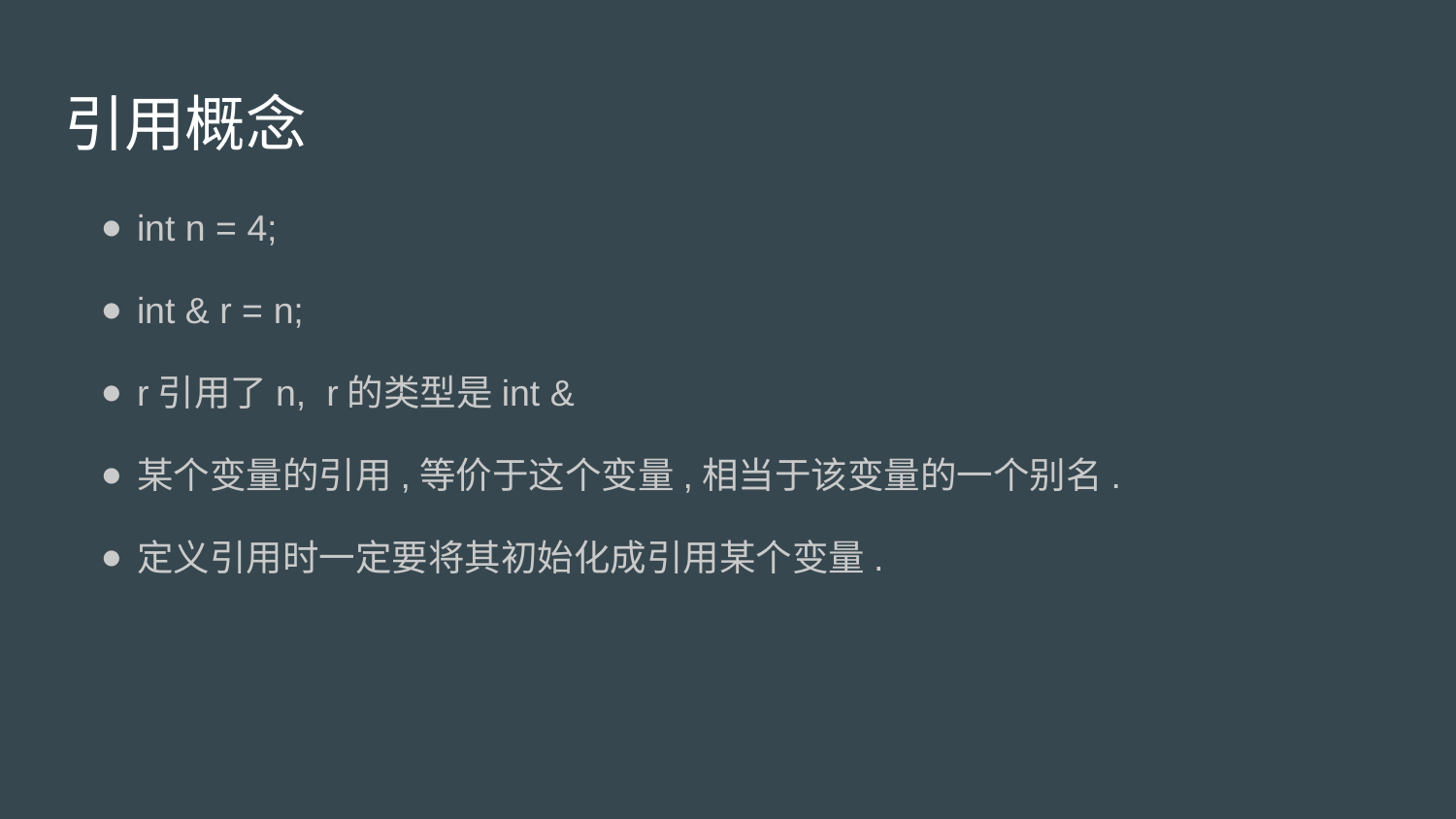

# 引用概念
int n = 4;
int & r = n;
r引用了n,  r的类型是int &
某个变量的引用,等价于这个变量,相当于该变量的一个别名.
定义引用时一定要将其初始化成引用某个变量.